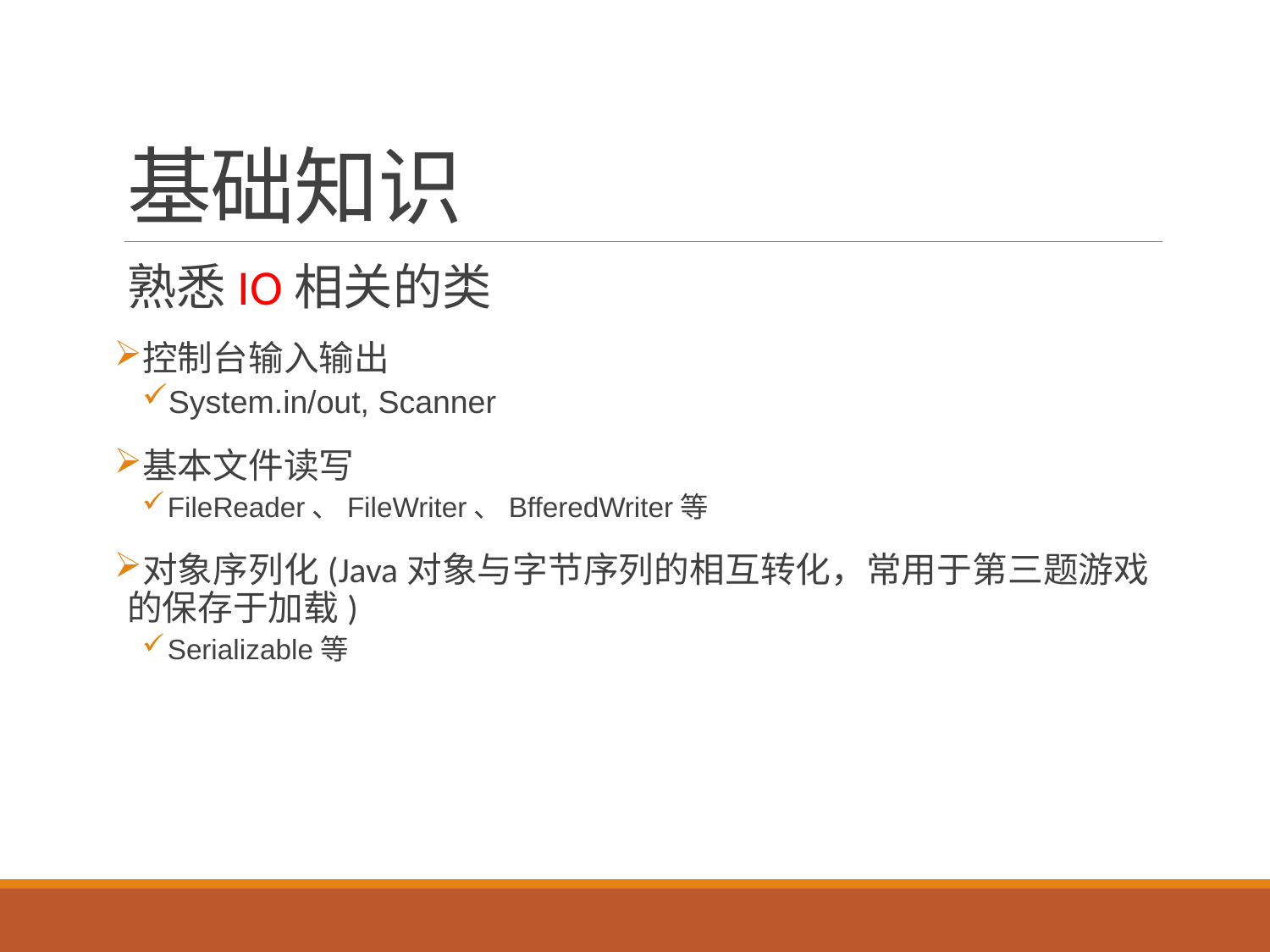

# 基础知识
熟悉IO相关的类
控制台输入输出
System.in/out, Scanner
基本文件读写
FileReader、FileWriter、BfferedWriter等
对象序列化(Java对象与字节序列的相互转化，常用于第三题游戏的保存于加载)
Serializable等